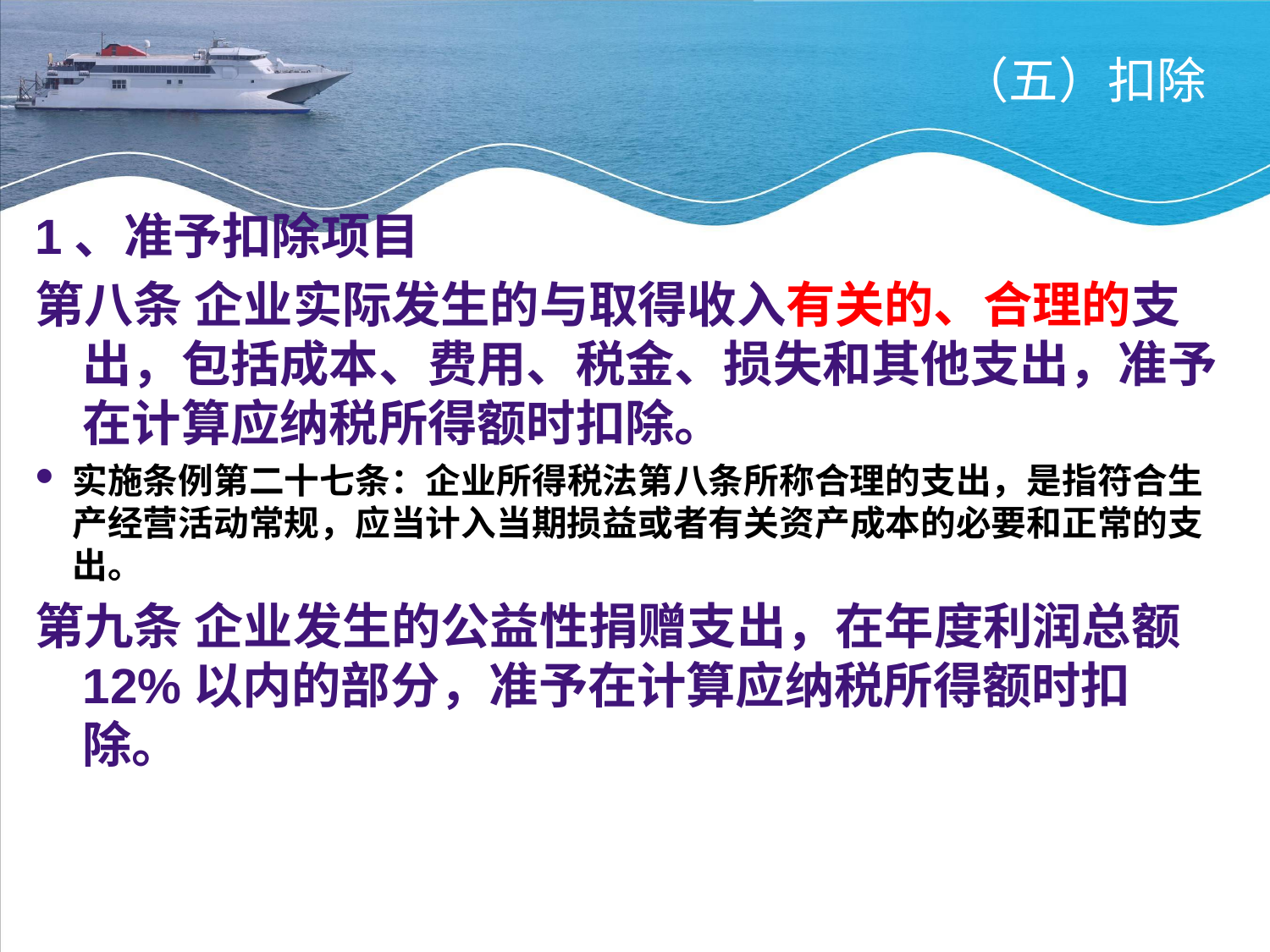

# （五）扣除
1、准予扣除项目
第八条 企业实际发生的与取得收入有关的、合理的支出，包括成本、费用、税金、损失和其他支出，准予在计算应纳税所得额时扣除。
实施条例第二十七条：企业所得税法第八条所称合理的支出，是指符合生产经营活动常规，应当计入当期损益或者有关资产成本的必要和正常的支出。
第九条 企业发生的公益性捐赠支出，在年度利润总额12%以内的部分，准予在计算应纳税所得额时扣除。